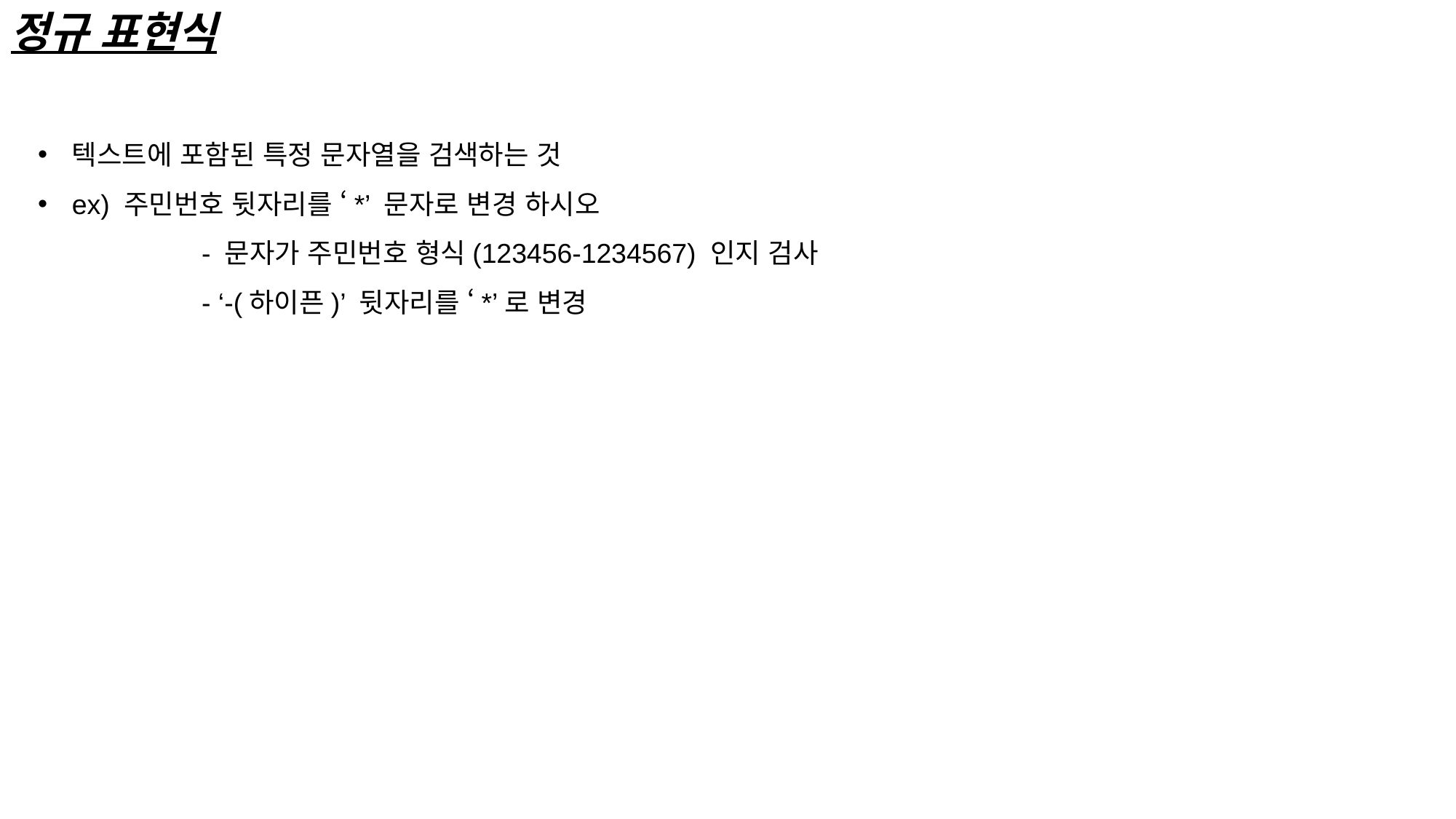

정규 표현식
텍스트에 포함된 특정 문자열을 검색하는 것
ex) 주민번호 뒷자리를 ‘*’ 문자로 변경 하시오
	- 문자가 주민번호 형식(123456-1234567) 인지 검사
	- ‘-(하이픈)’ 뒷자리를 ‘*’로 변경